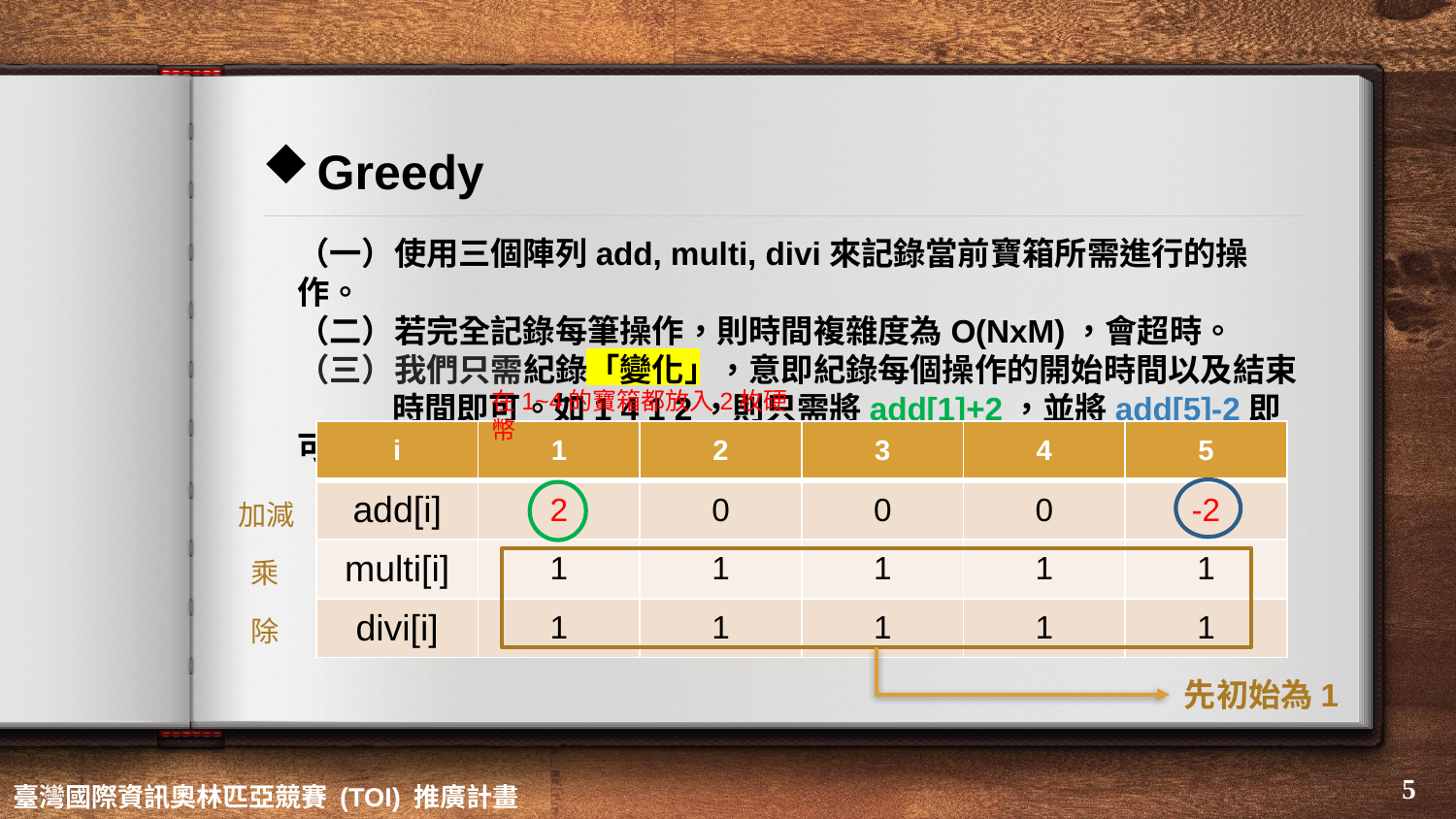

# Greedy
（一）使用三個陣列add, multi, divi來記錄當前寶箱所需進行的操作。
（二）若完全記錄每筆操作，則時間複雜度為O(NxM)，會超時。
（三）我們只需紀錄「變化」，意即紀錄每個操作的開始時間以及結束
            時間即可。如1 4 1 2，則只需將add[1]+2，並將add[5]-2即可。

在1~4的寶箱都放入2枚硬幣
| i | 1 | 2 | 3 | 4 | 5 |
| --- | --- | --- | --- | --- | --- |
| add[i] | 2 | 0 | 0 | 0 | -2 |
| multi[i] | 1 | 1 | 1 | 1 | 1 |
| divi[i] | 1 | 1 | 1 | 1 | 1 |

加減
乘

除
先初始為1
5